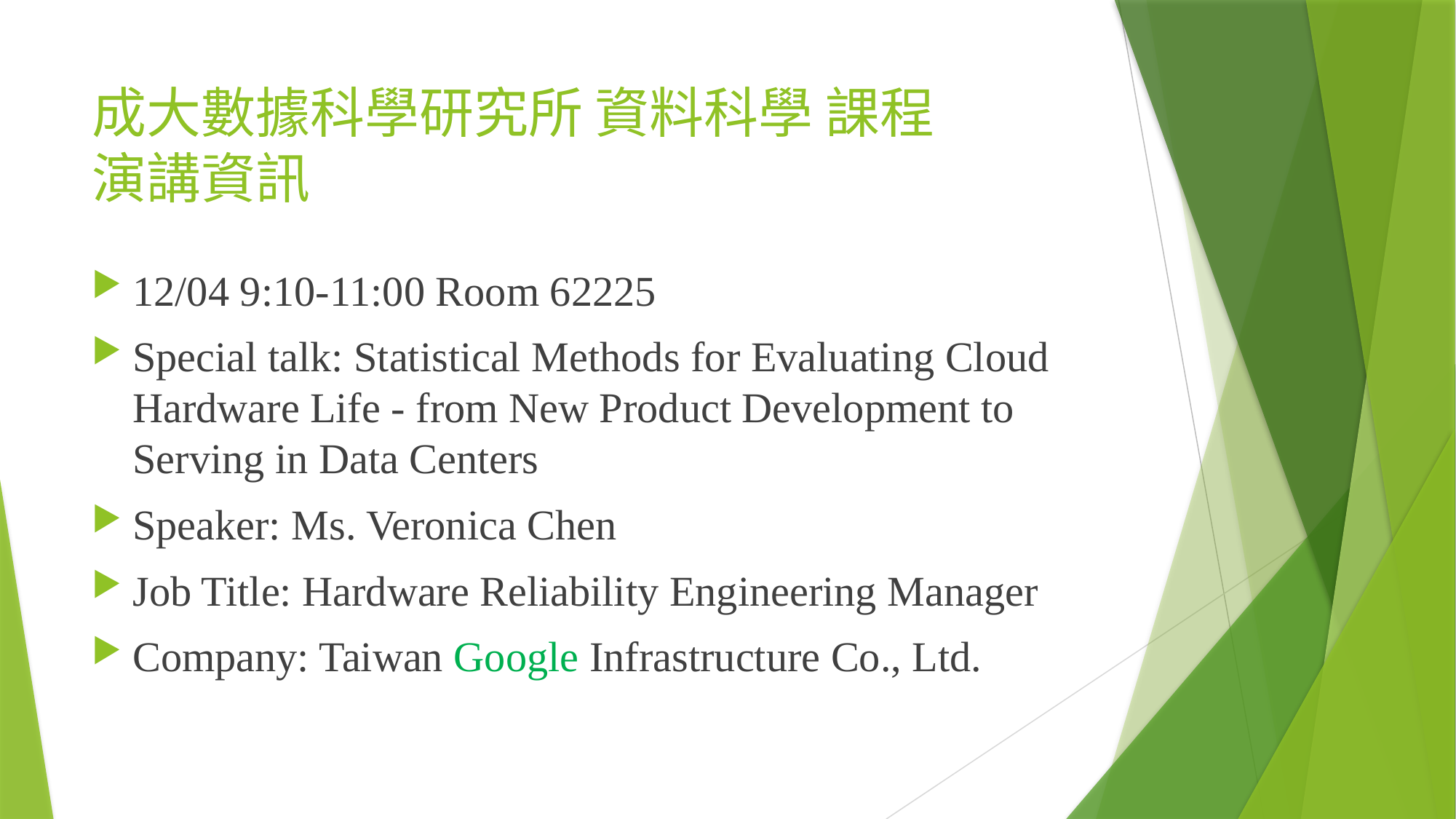

# 成大數據科學研究所 資料科學 課程 演講資訊
12/04 9:10-11:00 Room 62225
Special talk: Statistical Methods for Evaluating Cloud Hardware Life - from New Product Development to Serving in Data Centers
Speaker: Ms. Veronica Chen
Job Title: Hardware Reliability Engineering Manager
Company: Taiwan Google Infrastructure Co., Ltd.